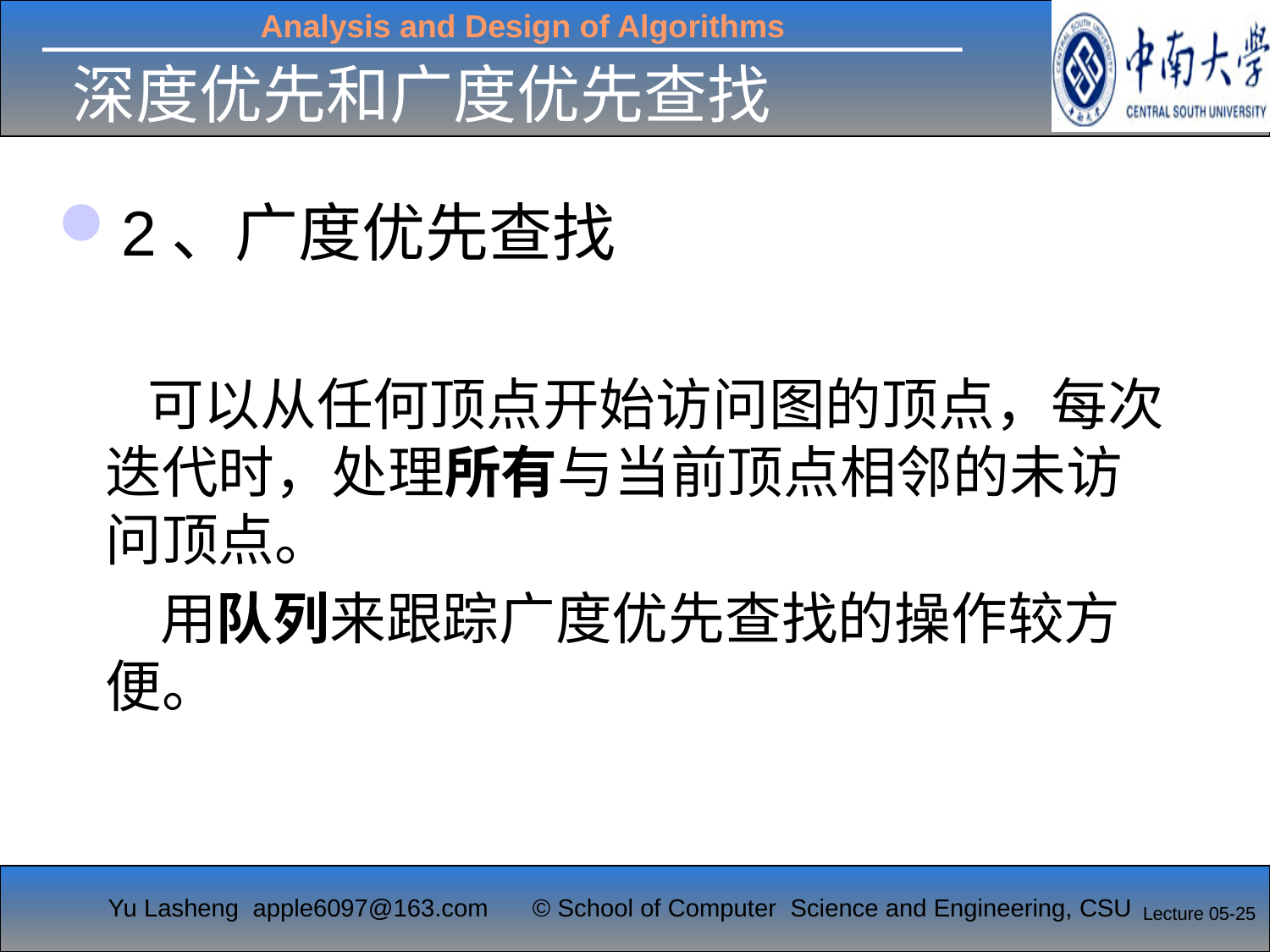

# 深度优先和广度优先查找
2、广度优先查找

      可以从任何顶点开始访问图的顶点，每次迭代时，处理所有与当前顶点相邻的未访问顶点。
       用队列来跟踪广度优先查找的操作较方便。

Lecture 05-25